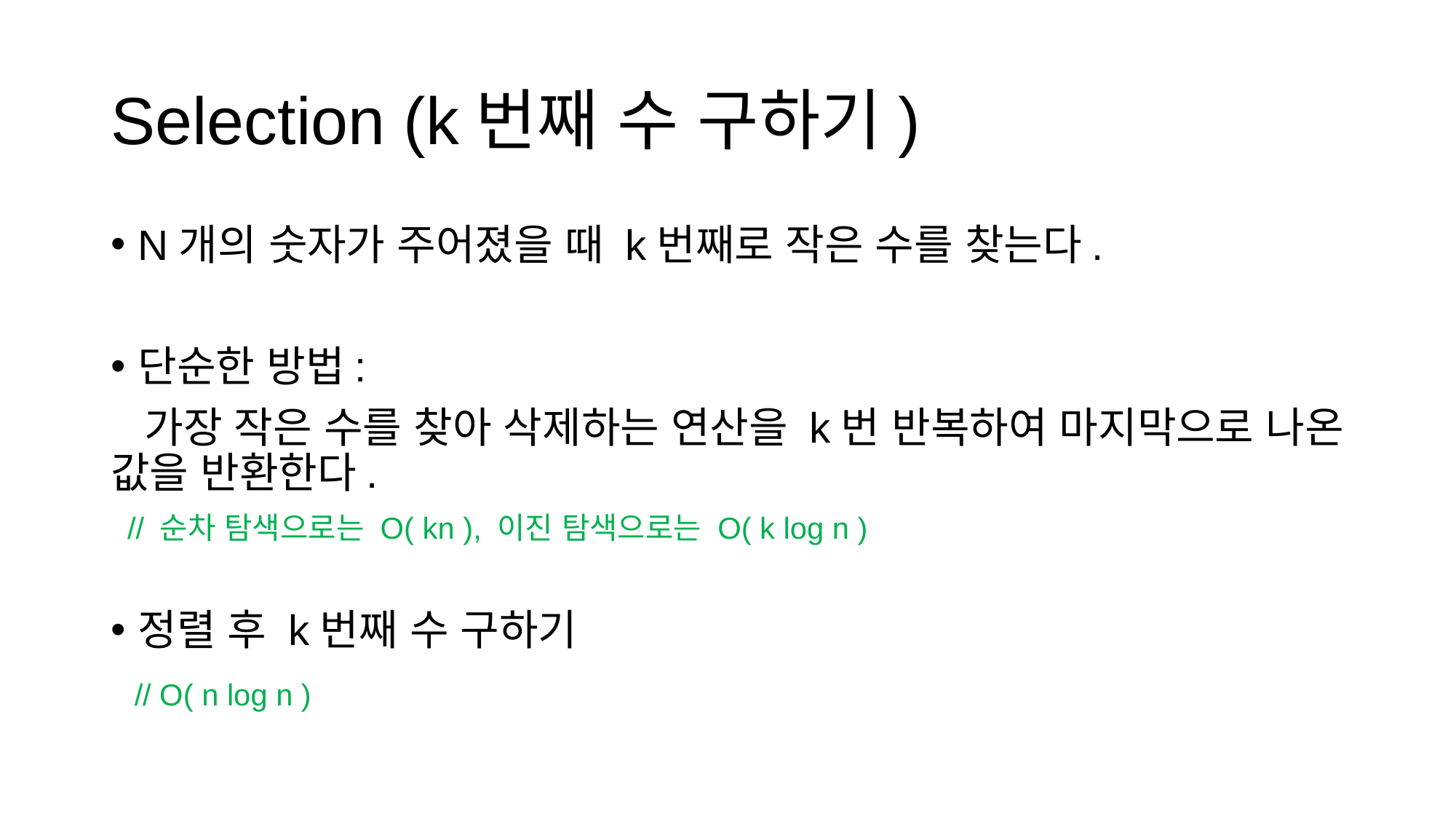

Selection (k번째 수 구하기)
N개의 숫자가 주어졌을 때 k번째로 작은 수를 찾는다.

단순한 방법:
  가장 작은 수를 찾아 삭제하는 연산을 k번 반복하여 마지막으로 나온 값을 반환한다.
  // 순차 탐색으로는 O( kn ), 이진 탐색으로는 O( k log n )

정렬 후 k번째 수 구하기
  // O( n log n )